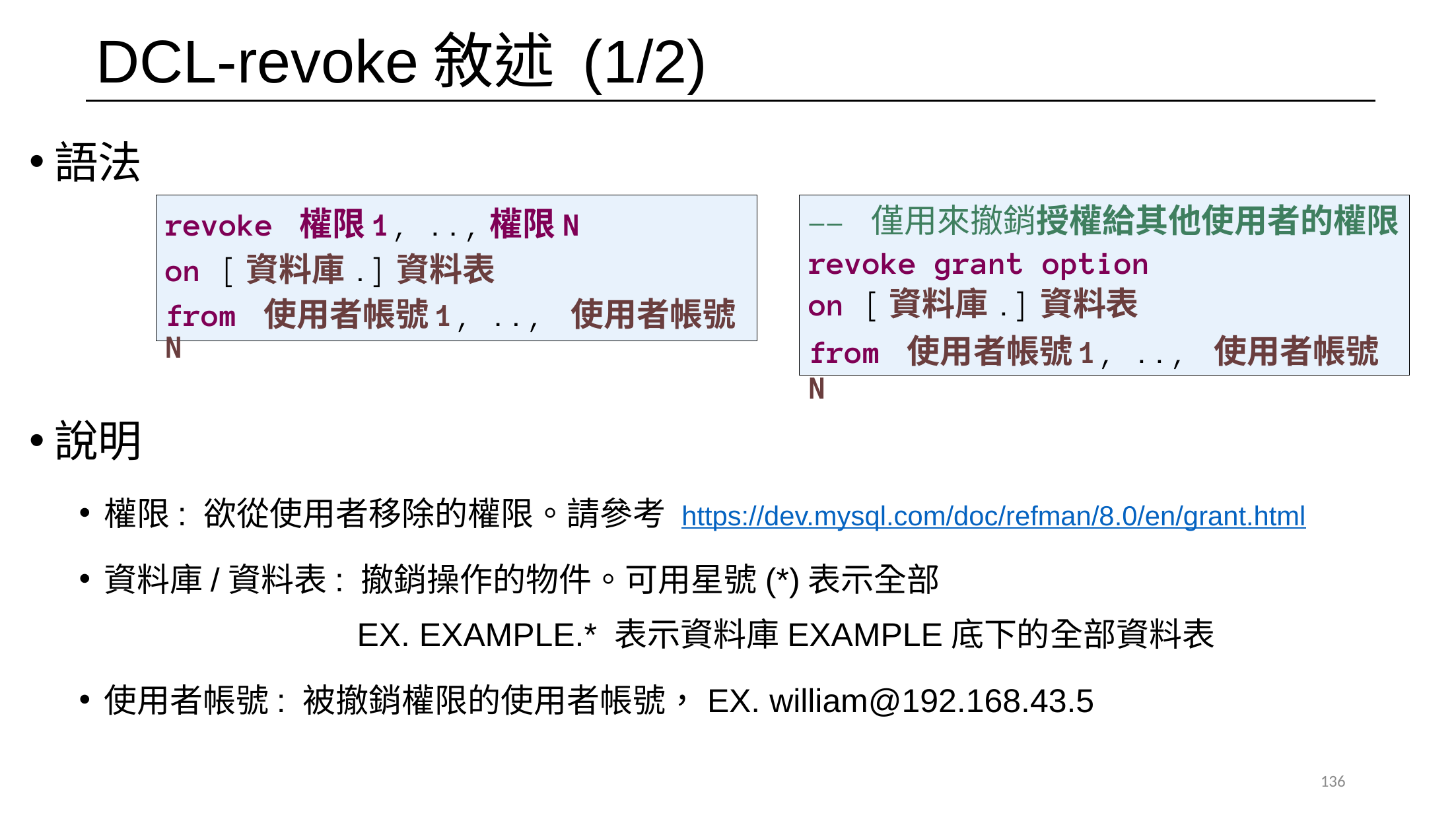

# DCL-revoke敘述 (1/2)
語法

說明
權限: 欲從使用者移除的權限。請參考 https://dev.mysql.com/doc/refman/8.0/en/grant.html
資料庫/資料表: 撤銷操作的物件。可用星號(*)表示全部
	              EX. EXAMPLE.* 表示資料庫EXAMPLE底下的全部資料表
使用者帳號: 被撤銷權限的使用者帳號，EX. william@192.168.43.5
revoke 權限1, ..,權限N
on [資料庫.]資料表
from 使用者帳號1, .., 使用者帳號N
-- 僅用來撤銷授權給其他使用者的權限
revoke grant option
on [資料庫.]資料表
from 使用者帳號1, .., 使用者帳號N
136